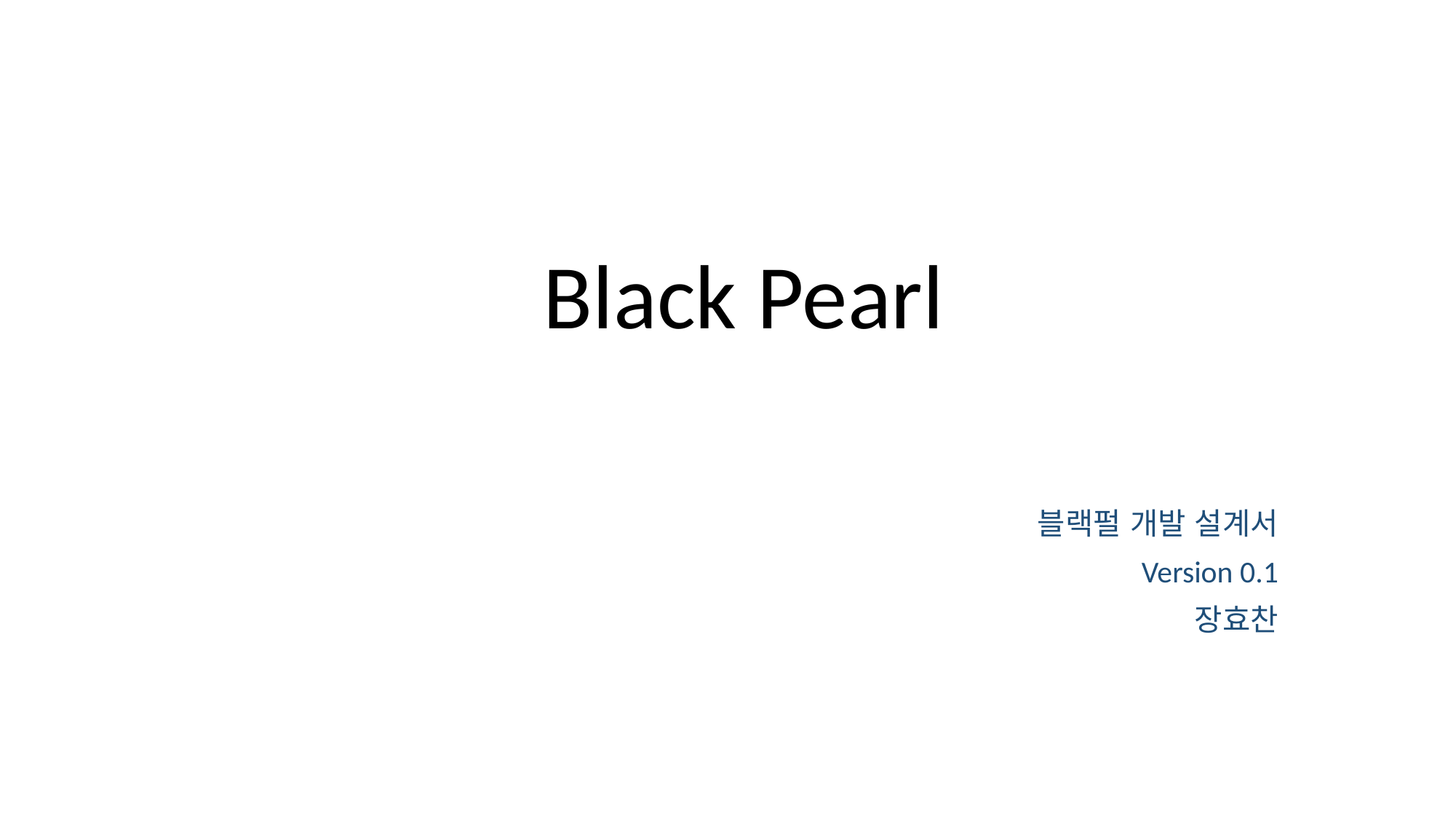

# Black Pearl
블랙펄 개발 설계서
Version 0.1
장효찬